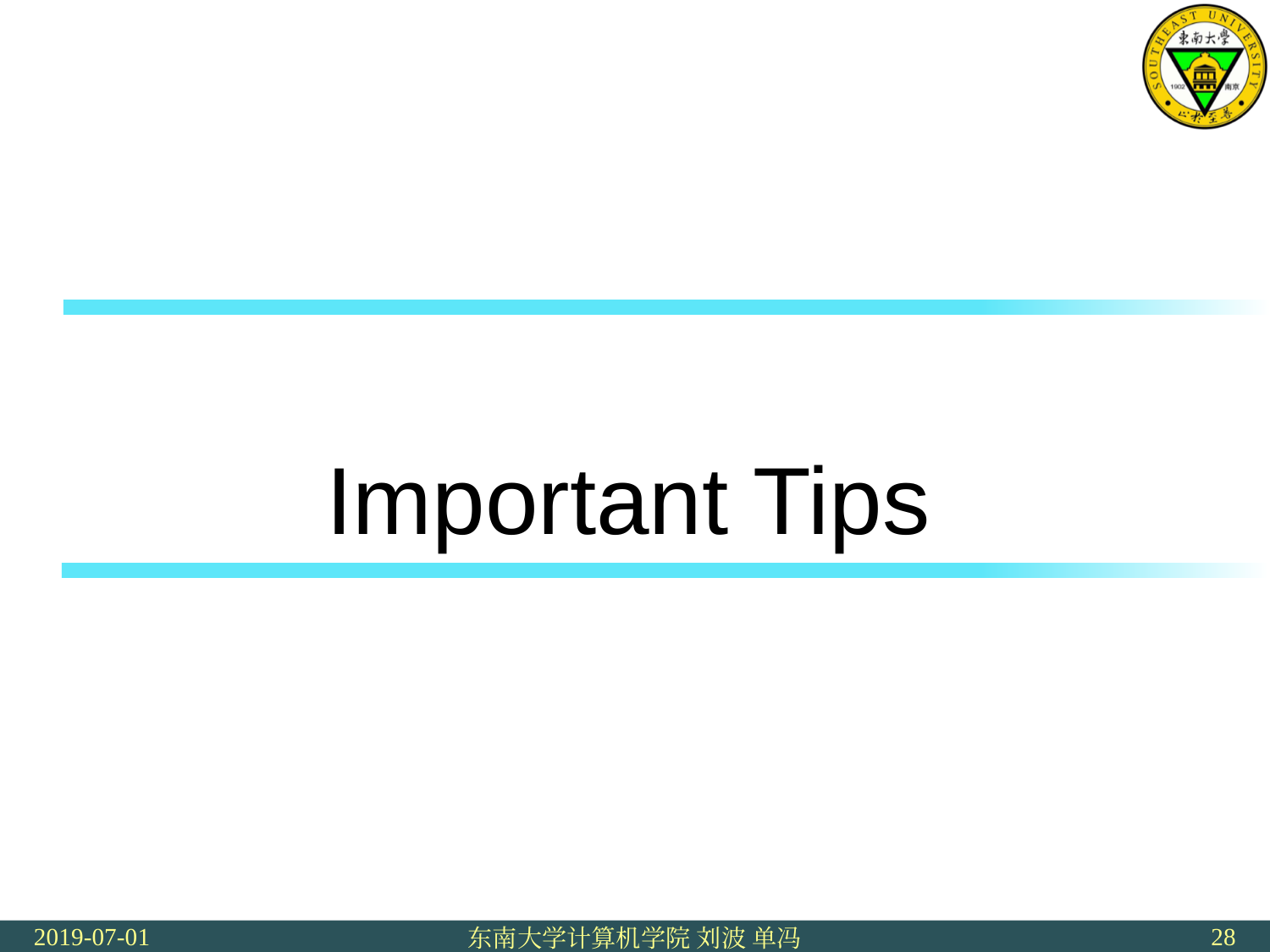

# Important Tips
2019-07-01
28
东南大学计算机学院 刘波 单冯